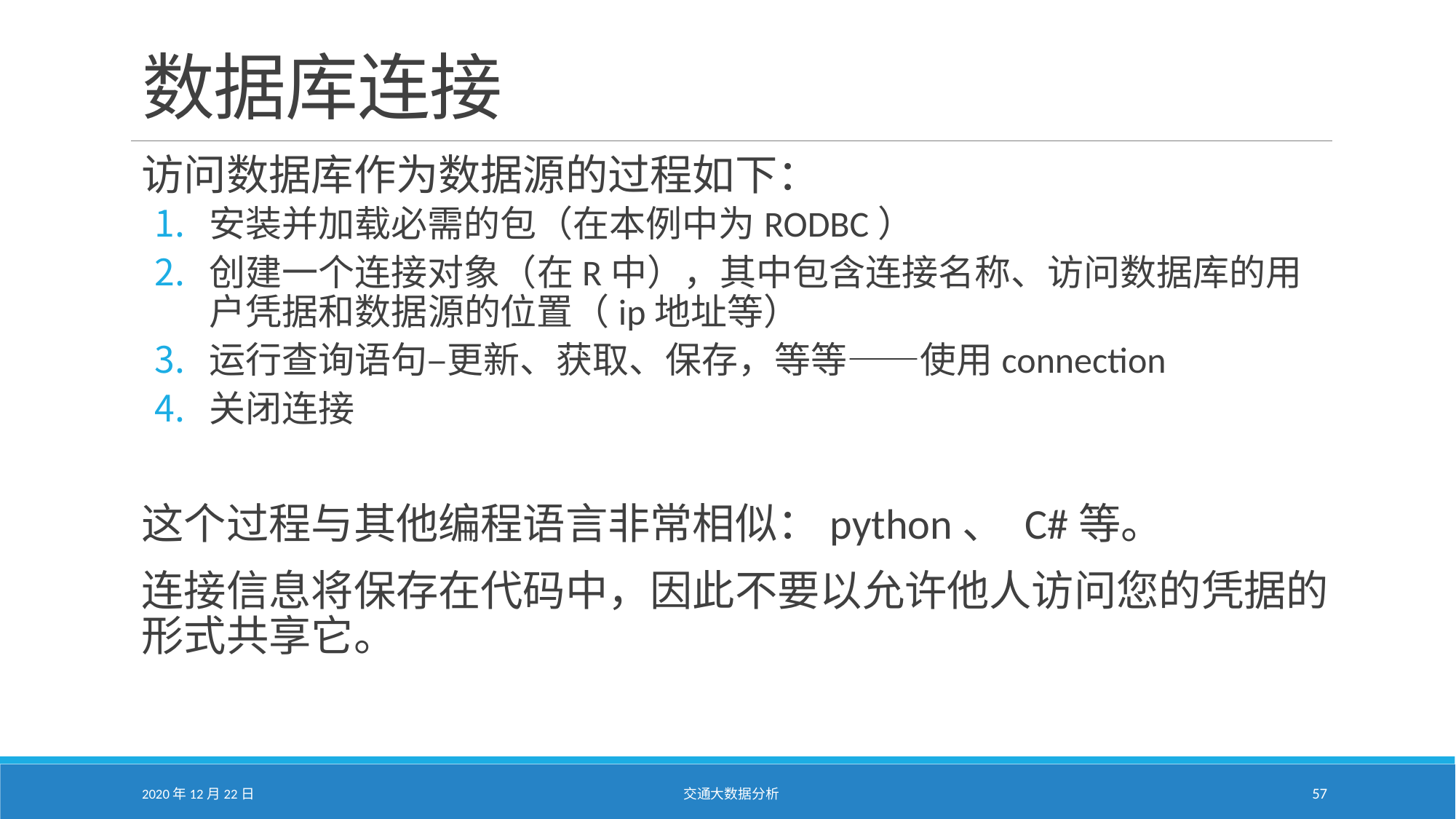

# 数据库连接
访问数据库作为数据源的过程如下：
安装并加载必需的包（在本例中为RODBC）
创建一个连接对象（在R中），其中包含连接名称、访问数据库的用户凭据和数据源的位置（ip地址等）
运行查询语句–更新、获取、保存，等等——使用connection
关闭连接

这个过程与其他编程语言非常相似：python、 C#等。
连接信息将保存在代码中，因此不要以允许他人访问您的凭据的形式共享它。
2020年12月22日
交通大数据分析
57